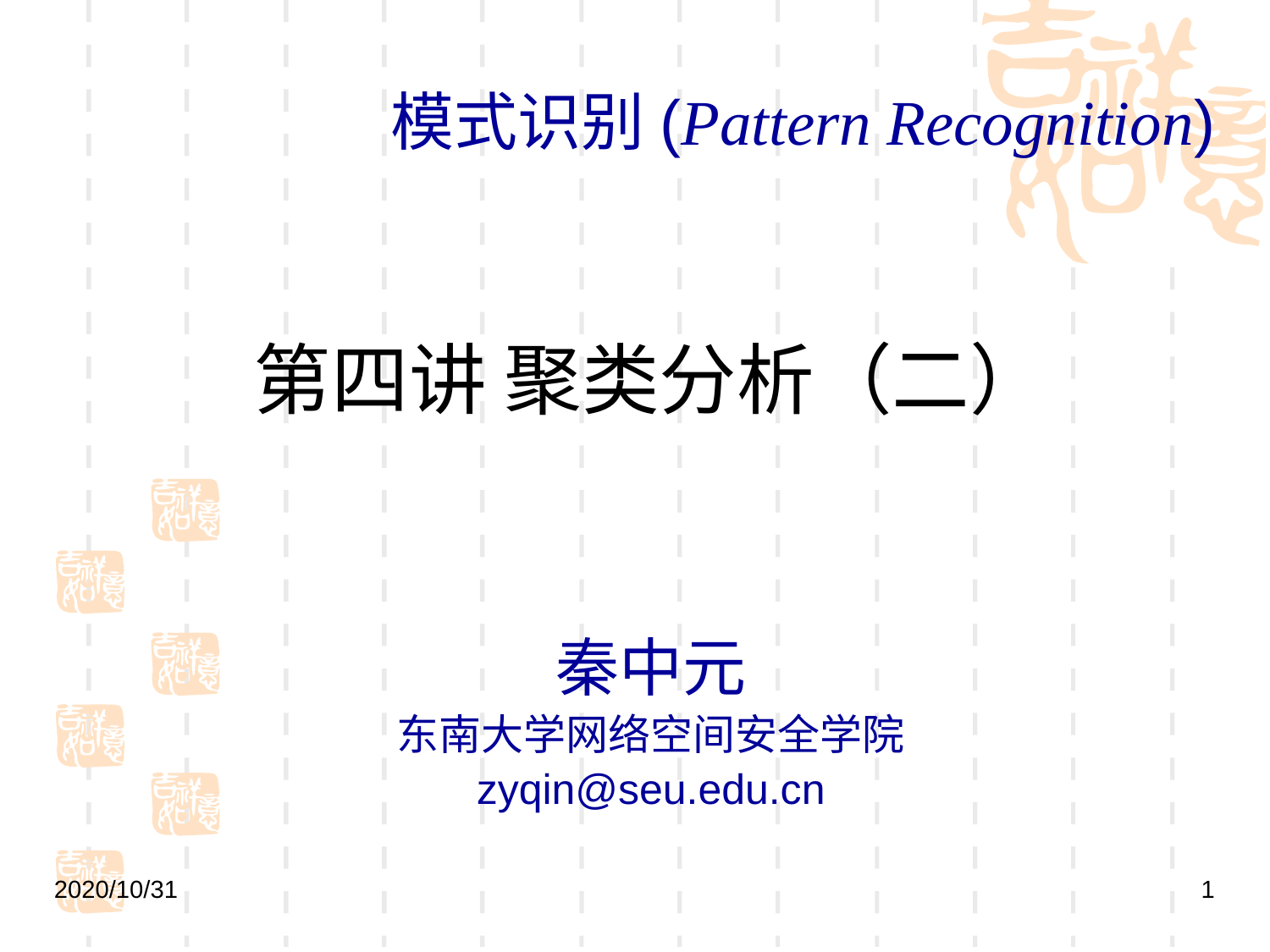

# 模式识别(Pattern Recognition)

第四讲 聚类分析（二）

秦中元
东南大学网络空间安全学院
zyqin@seu.edu.cn
2020/10/31
1